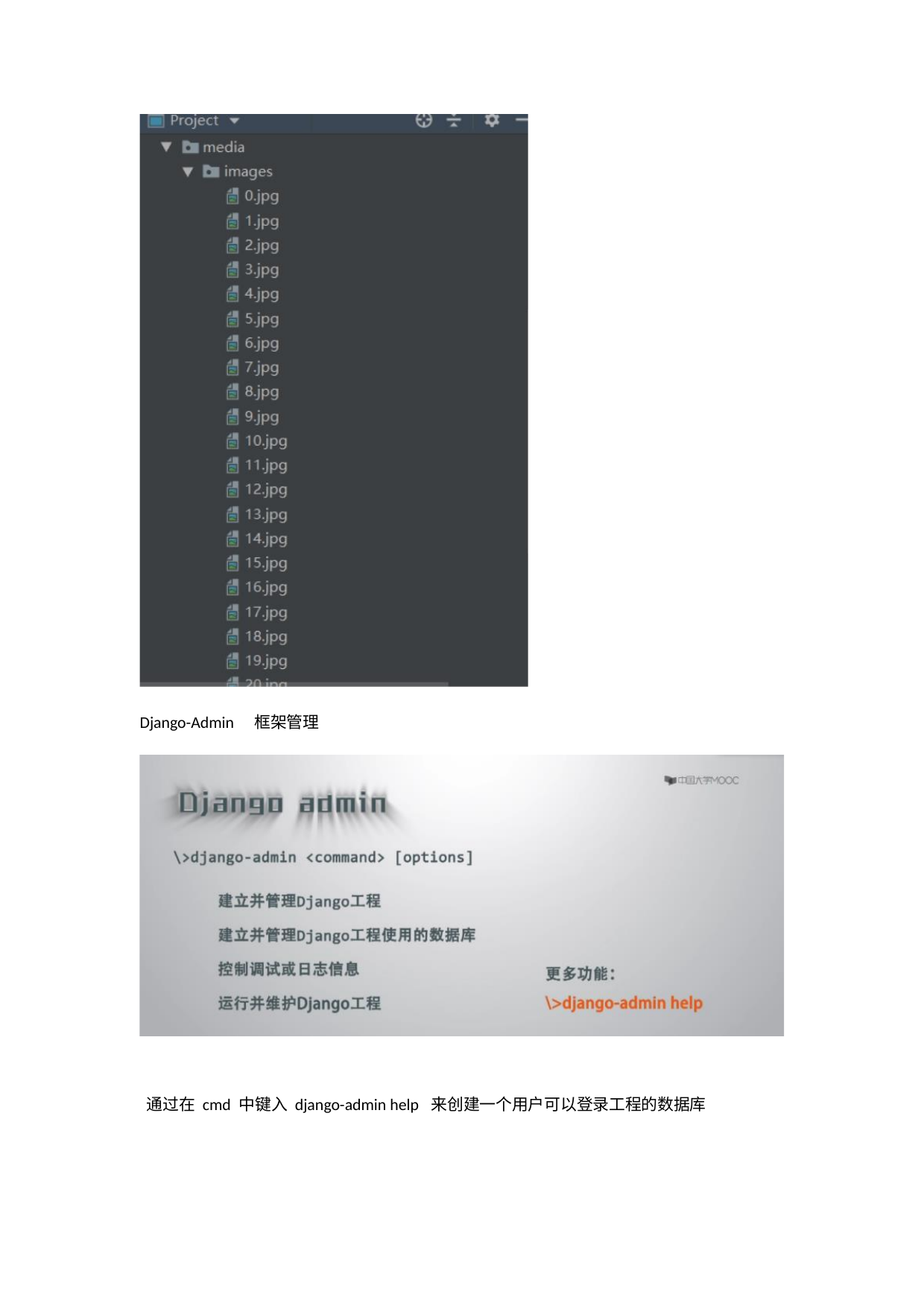

Django-Admin 框架管理

通过在 cmd 中键入 django-admin help 来创建一个用户可以登录工程的数据库